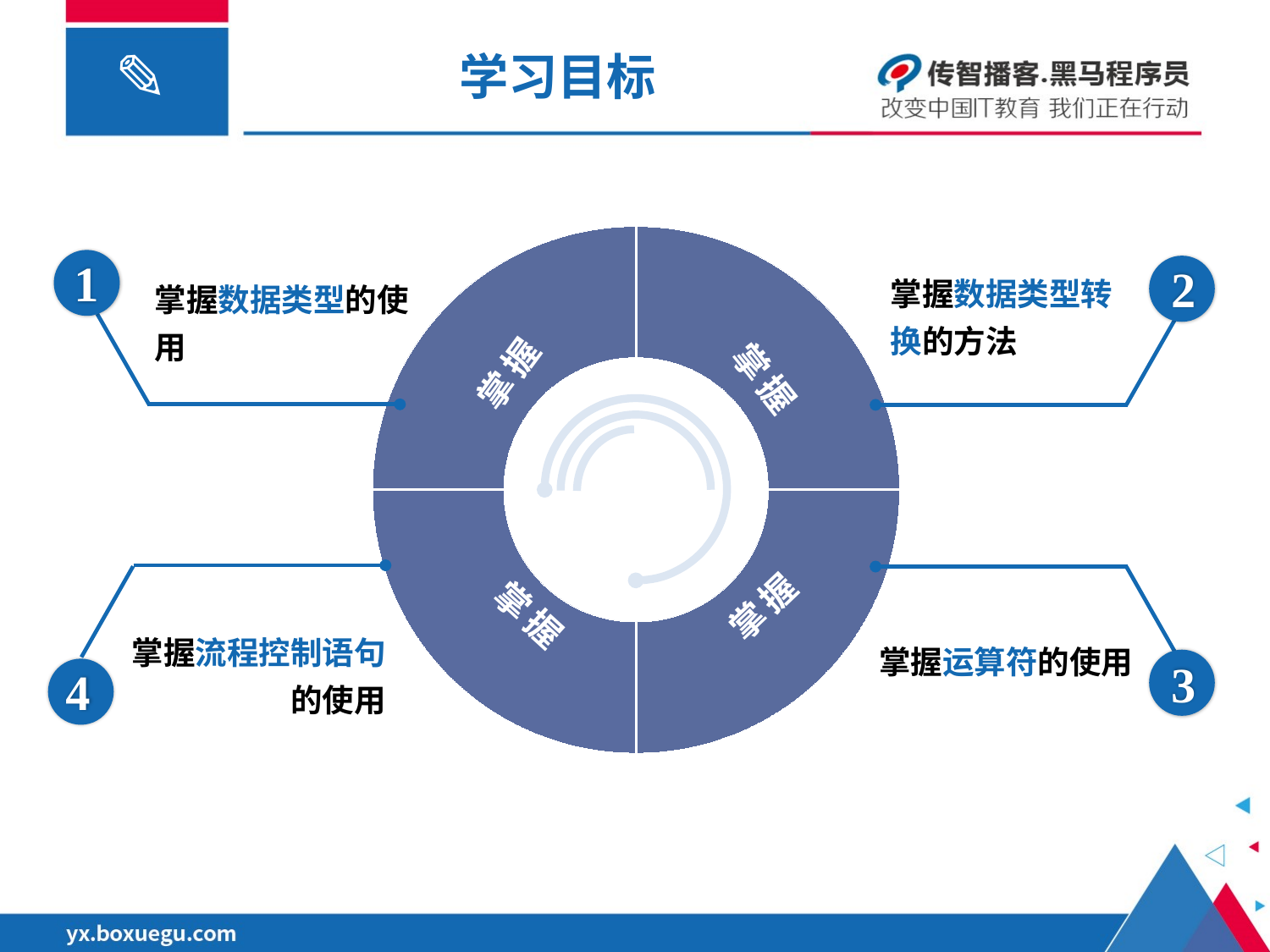

# 学习目标

### Chart

| Category | 销售额 |
|---|---|
| 熟悉知识 | 2.0 |
| 熟悉知识 | 2.0 |
| 熟悉知识 | 2.0 |
| 熟悉知识 | 2.0 |
掌握
掌握

掌握
1

掌握数据类型的使用
2

掌握数据类型转换的方法
掌握流程控制语句的使用
4

3

掌握运算符的使用